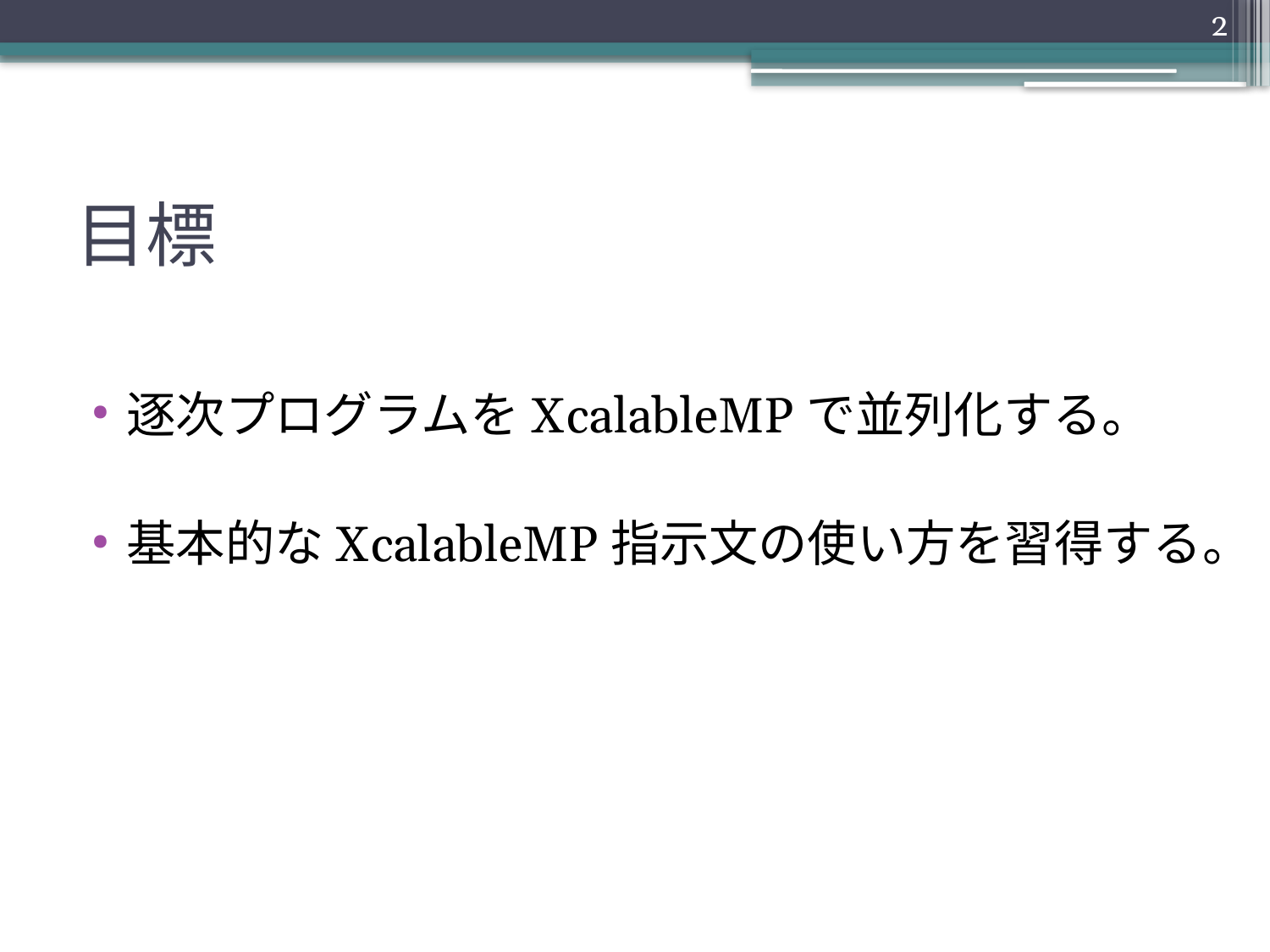

2
# 目標

逐次プログラムをXcalableMPで並列化する。

基本的なXcalableMP指示文の使い方を習得する。